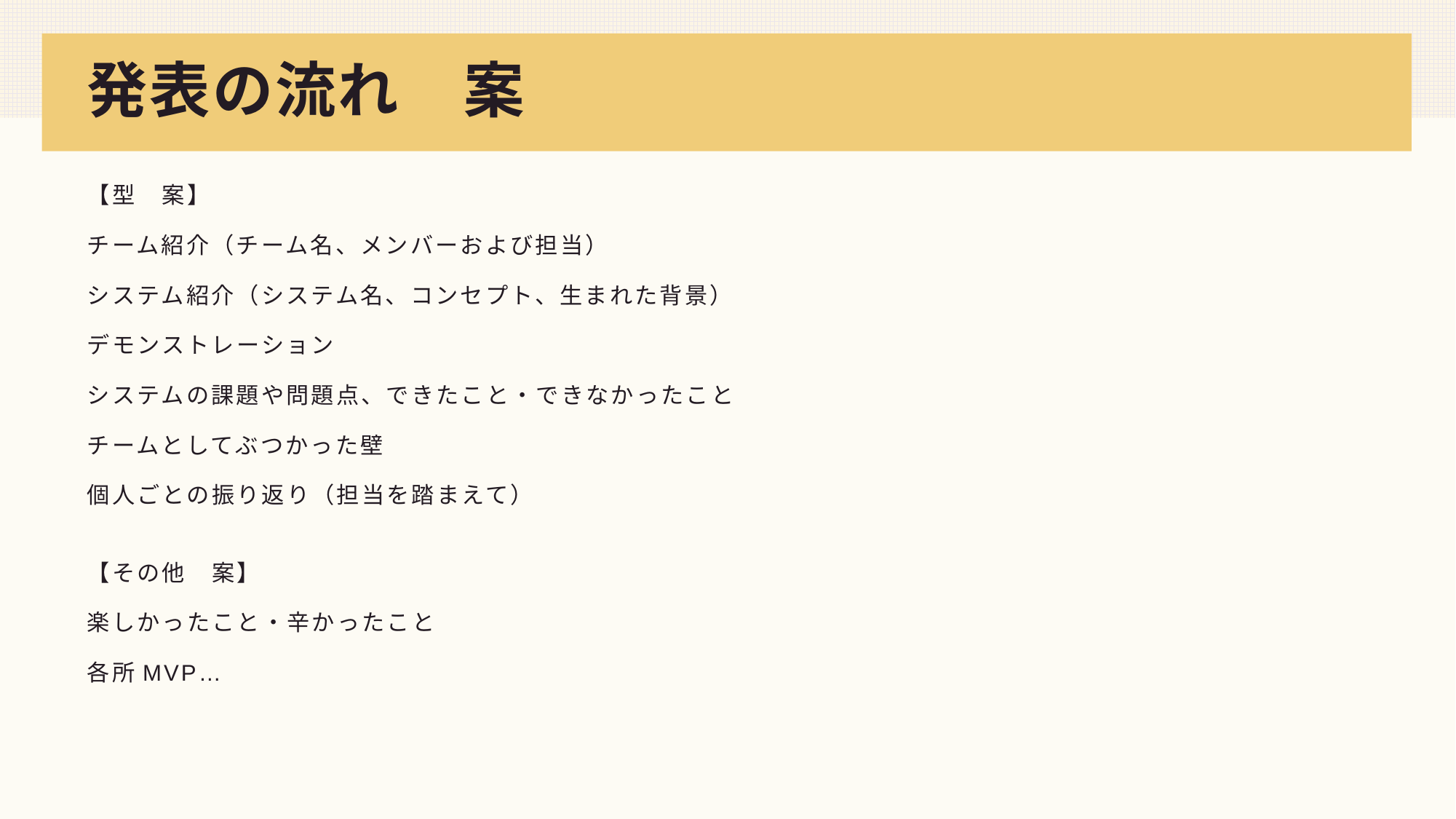

# 発表の流れ　案
【型　案】
チーム紹介（チーム名、メンバーおよび担当）
システム紹介（システム名、コンセプト、生まれた背景）
デモンストレーション
システムの課題や問題点、できたこと・できなかったこと
チームとしてぶつかった壁
個人ごとの振り返り（担当を踏まえて）
【その他　案】
楽しかったこと・辛かったこと
各所MVP…